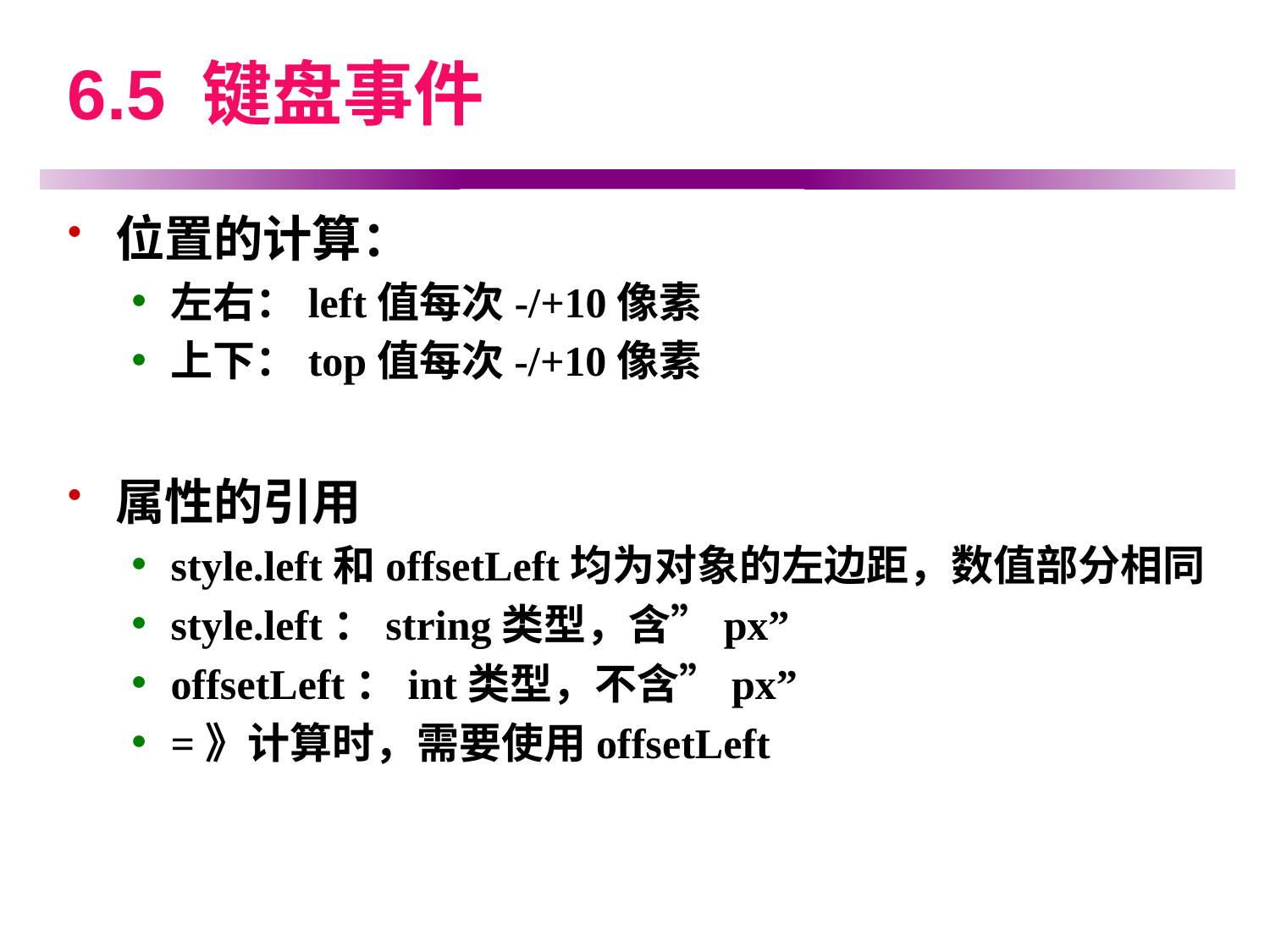

# 6.5 键盘事件
位置的计算：
左右：left值每次-/+10像素
上下：top值每次-/+10像素

属性的引用
style.left和offsetLeft均为对象的左边距，数值部分相同
style.left：string类型，含”px”
offsetLeft：int类型，不含”px”
=》计算时，需要使用offsetLeft